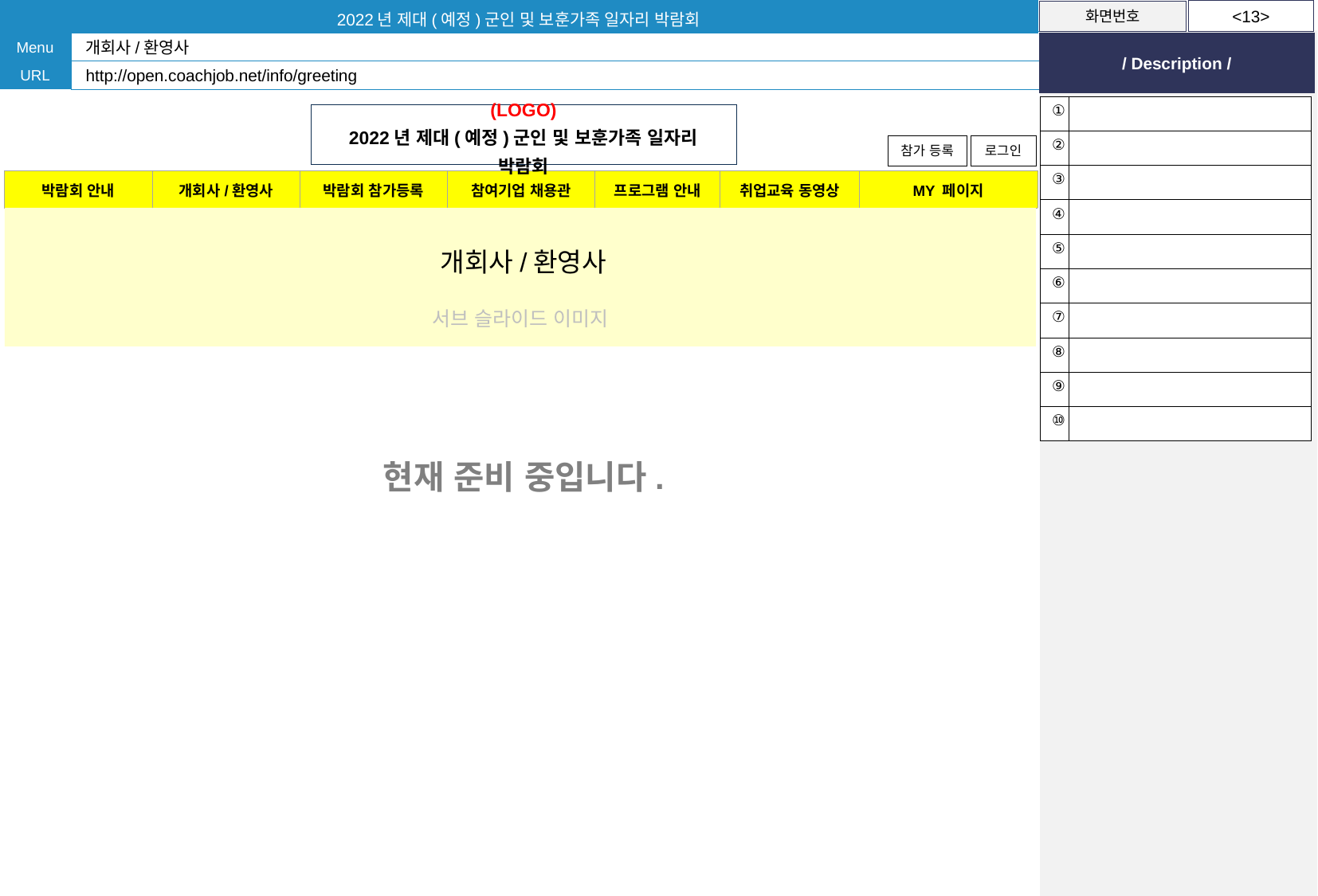

개회사/환영사
http://open.coachjob.net/info/greeting
| ① |  |
| --- | --- |
| ② |  |
| ③ |  |
| ④ |  |
| ⑤ |  |
| ⑥ |  |
| ⑦ |  |
| ⑧ |  |
| ⑨ |  |
| ⑩ |  |
(LOGO)
2022년 제대(예정)군인 및 보훈가족 일자리 박람회
참가 등록
로그인
| 박람회 안내 | 개회사/환영사 | 박람회 참가등록 | 참여기업 채용관 | 프로그램 안내 | 취업교육 동영상 | MY 페이지 |
| --- | --- | --- | --- | --- | --- | --- |
서브 슬라이드 이미지

개회사/환영사
현재 준비 중입니다.